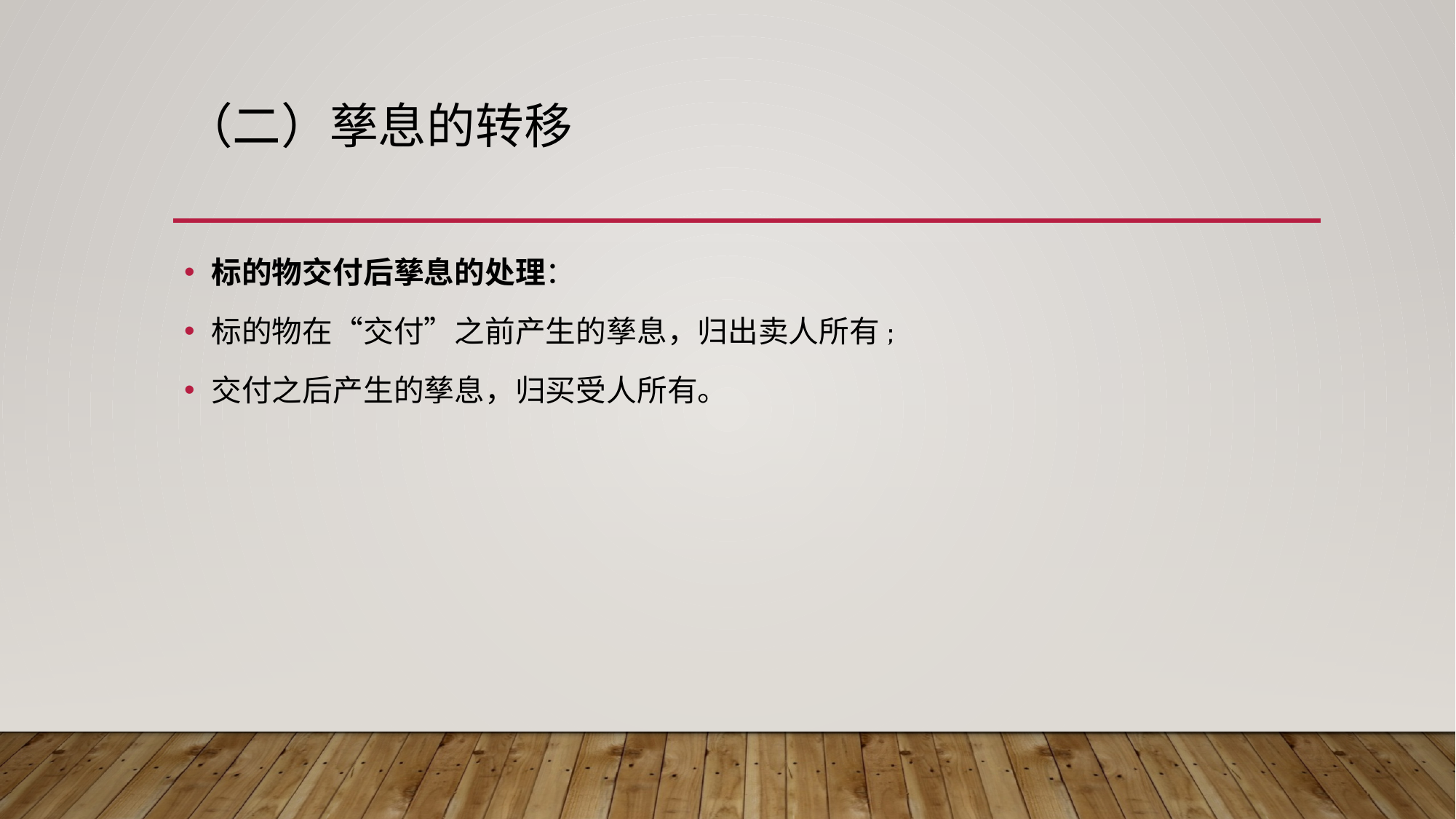

# （二）孳息的转移
标的物交付后孳息的处理：
标的物在“交付”之前产生的孳息，归出卖人所有;
交付之后产生的孳息，归买受人所有。